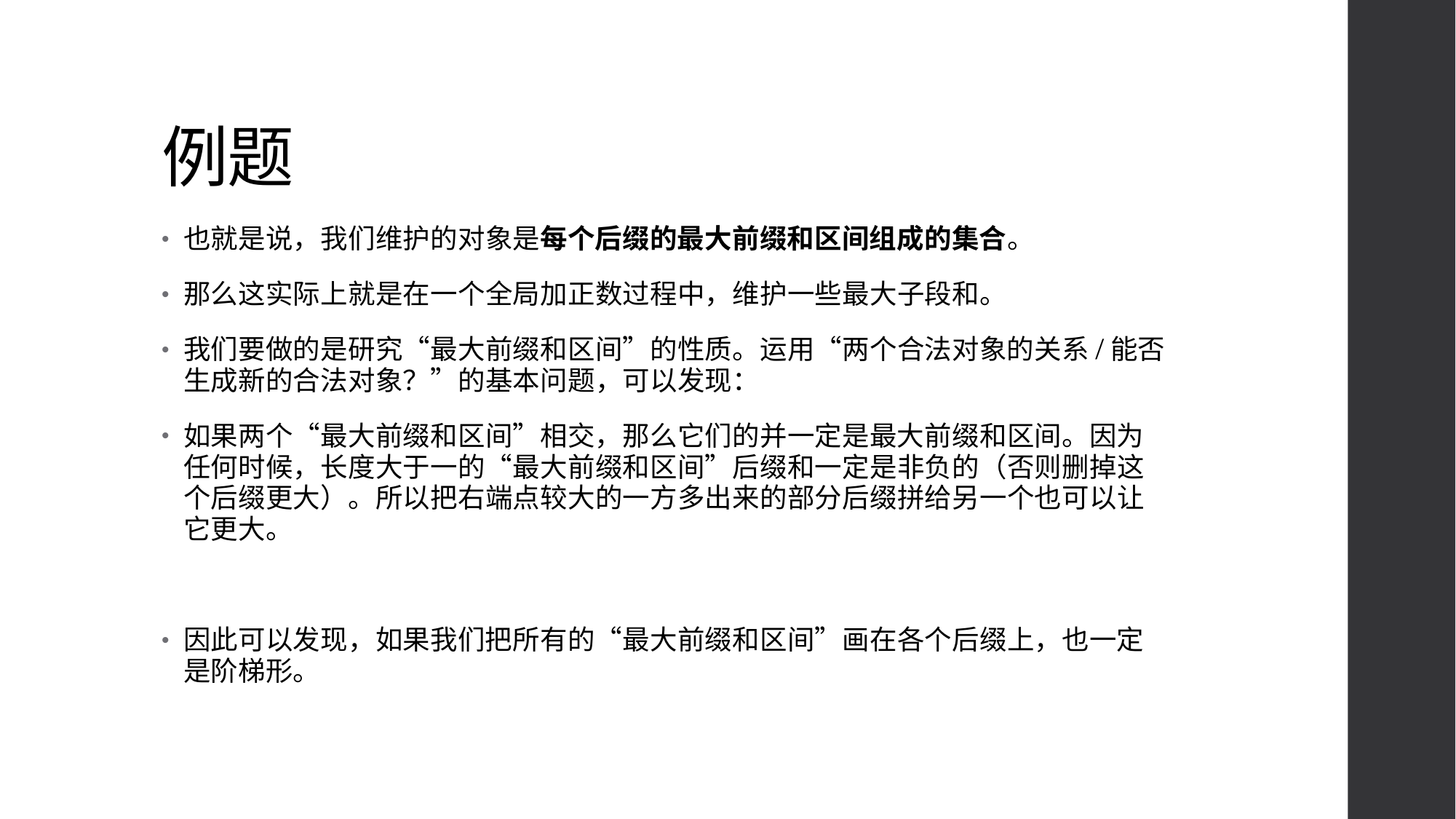

# 例题
也就是说，我们维护的对象是每个后缀的最大前缀和区间组成的集合。
那么这实际上就是在一个全局加正数过程中，维护一些最大子段和。
我们要做的是研究“最大前缀和区间”的性质。运用“两个合法对象的关系/能否生成新的合法对象？”的基本问题，可以发现：
如果两个“最大前缀和区间”相交，那么它们的并一定是最大前缀和区间。因为任何时候，长度大于一的“最大前缀和区间”后缀和一定是非负的（否则删掉这个后缀更大）。所以把右端点较大的一方多出来的部分后缀拼给另一个也可以让它更大。

因此可以发现，如果我们把所有的“最大前缀和区间”画在各个后缀上，也一定是阶梯形。